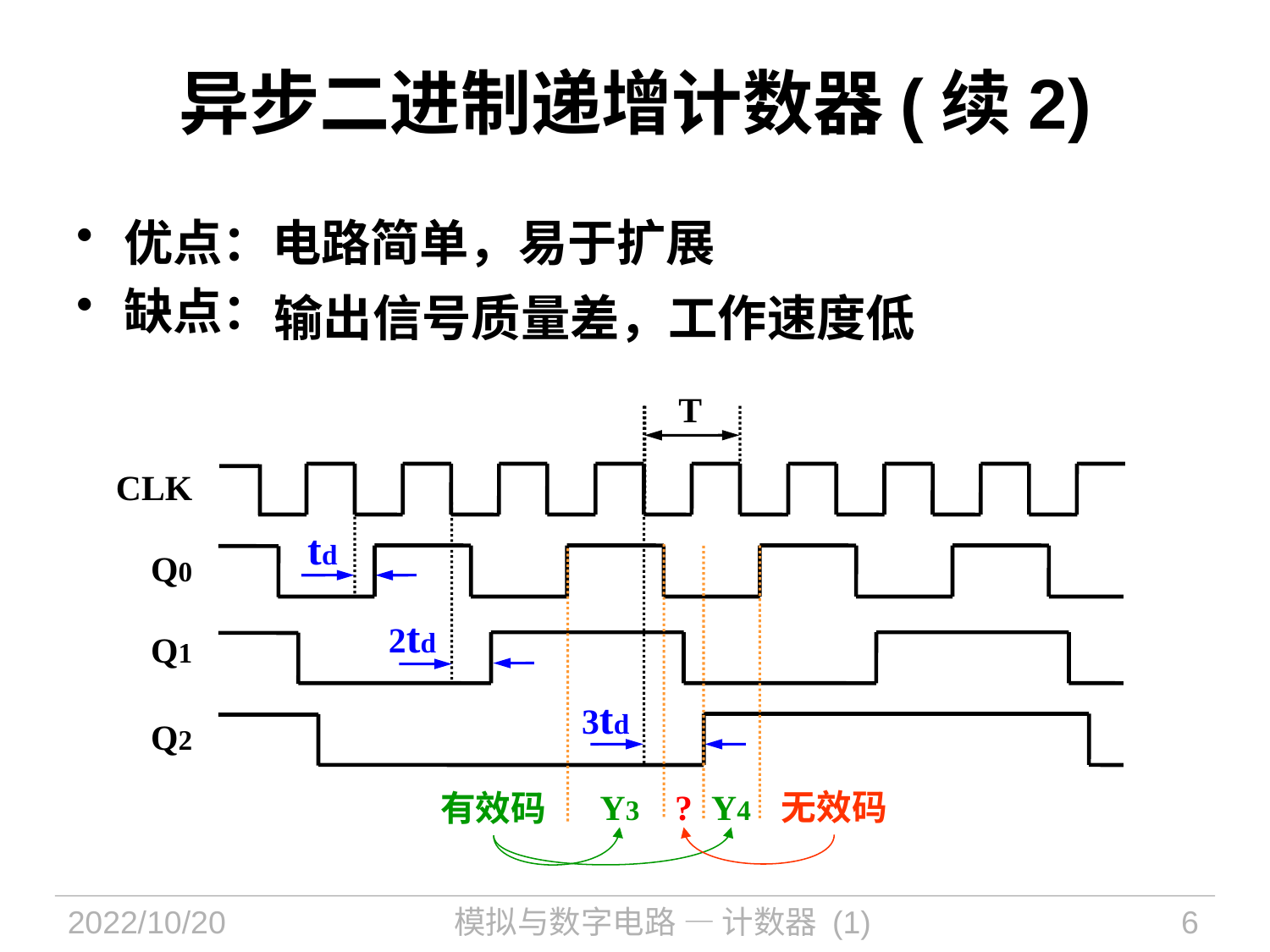

# 异步二进制递增计数器(续2)
优点：电路简单，易于扩展
缺点：
输出信号质量差，工作速度低
T

3td

CLK

Q0

Q1

Q2

td

2td

Y3

Y4

无效码
有效码
?
2022/10/20
模拟与数字电路 — 计数器 (1)
6